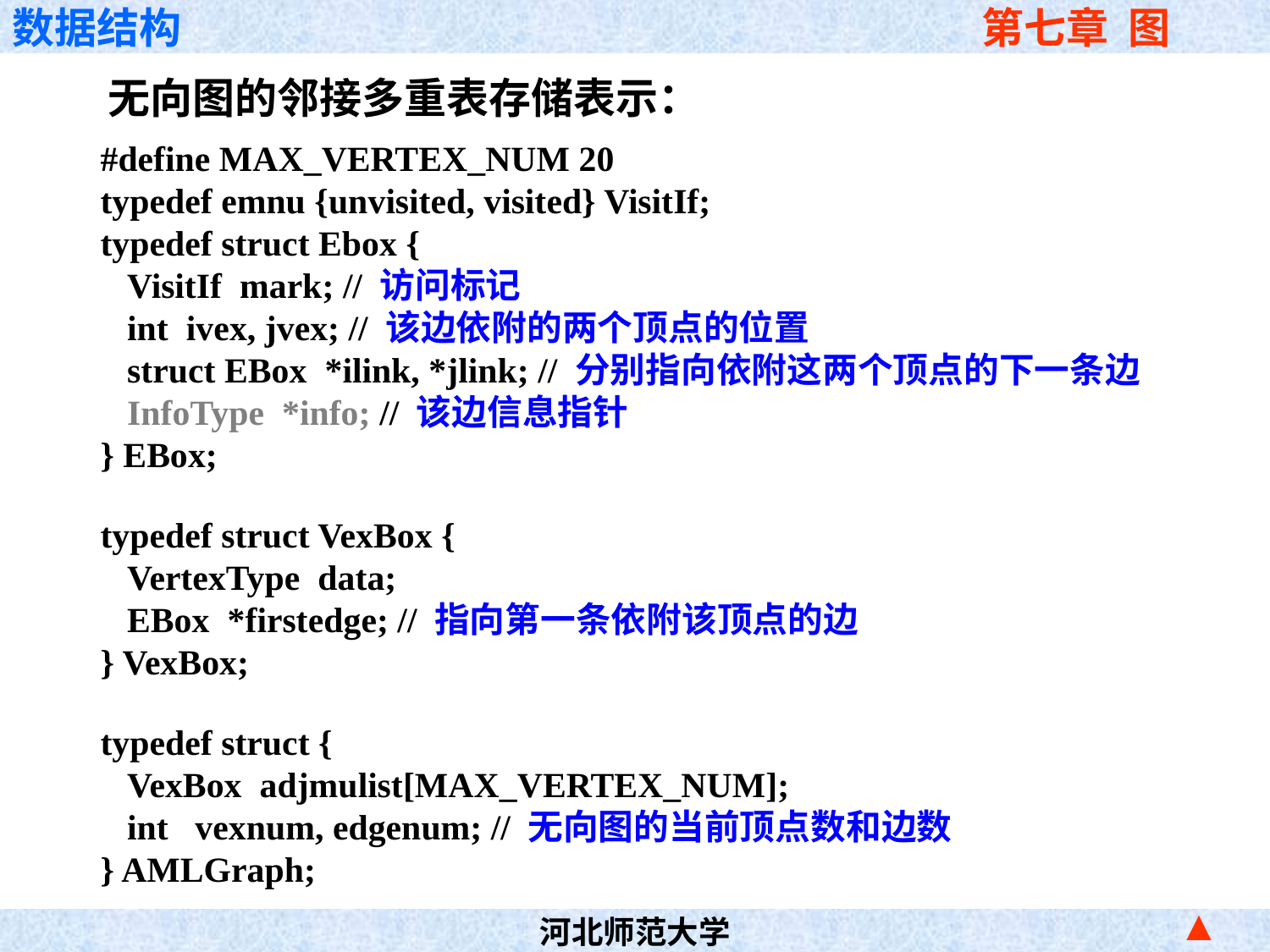

无向图的邻接多重表存储表示：
#define MAX_VERTEX_NUM 20
typedef emnu {unvisited, visited} VisitIf;
typedef struct Ebox {
   VisitIf  mark; // 访问标记
   int  ivex, jvex; // 该边依附的两个顶点的位置
   struct EBox  *ilink, *jlink; // 分别指向依附这两个顶点的下一条边
   InfoType  *info; // 该边信息指针
} EBox;
typedef struct VexBox {
   VertexType  data;
   EBox  *firstedge; // 指向第一条依附该顶点的边
} VexBox;
typedef struct {
   VexBox  adjmulist[MAX_VERTEX_NUM];
   int   vexnum, edgenum; // 无向图的当前顶点数和边数
} AMLGraph;
▲